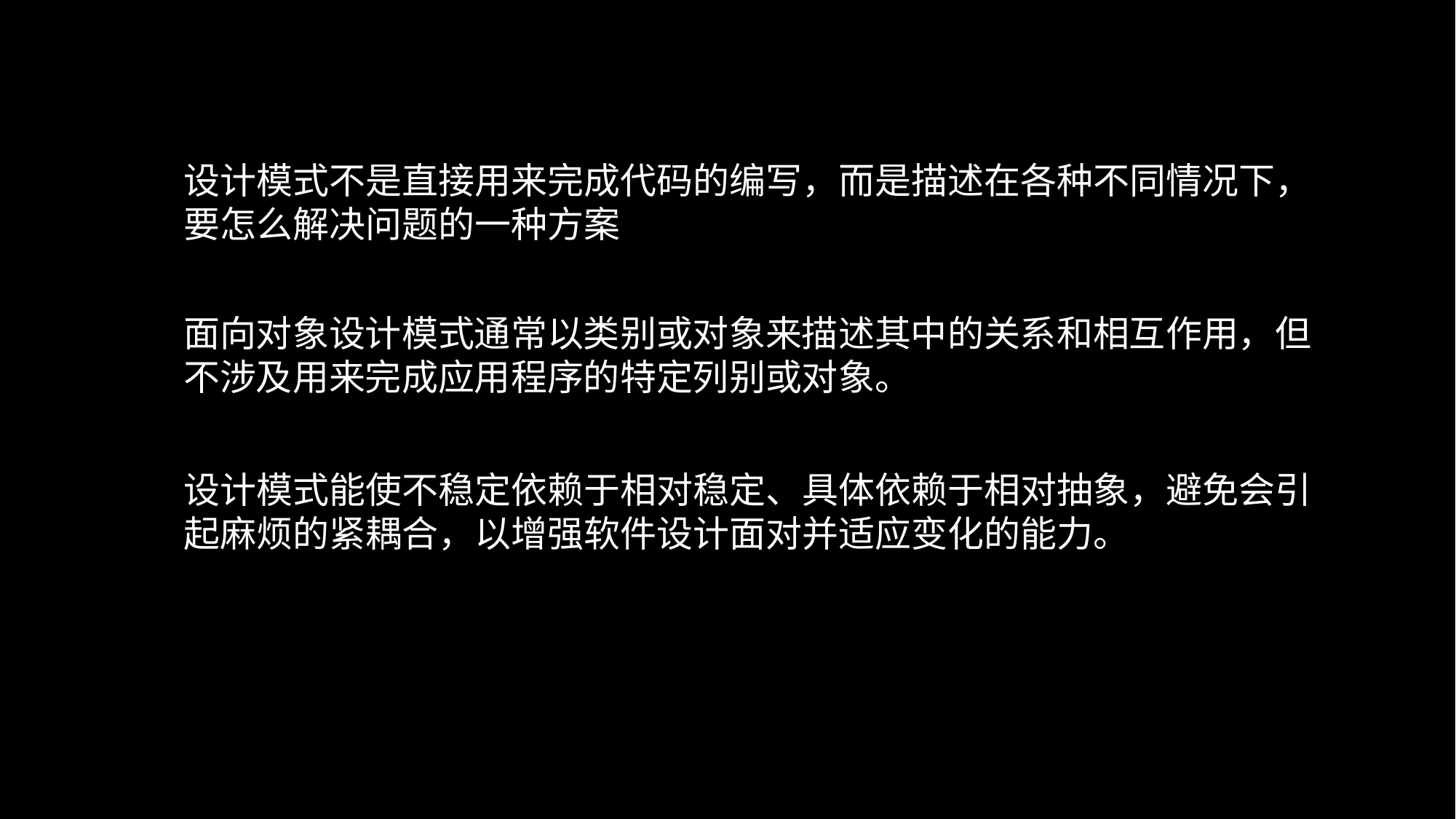

设计模式不是直接用来完成代码的编写，而是描述在各种不同情况下，要怎么解决问题的一种方案
面向对象设计模式通常以类别或对象来描述其中的关系和相互作用，但不涉及用来完成应用程序的特定列别或对象。
设计模式能使不稳定依赖于相对稳定、具体依赖于相对抽象，避免会引起麻烦的紧耦合，以增强软件设计面对并适应变化的能力。